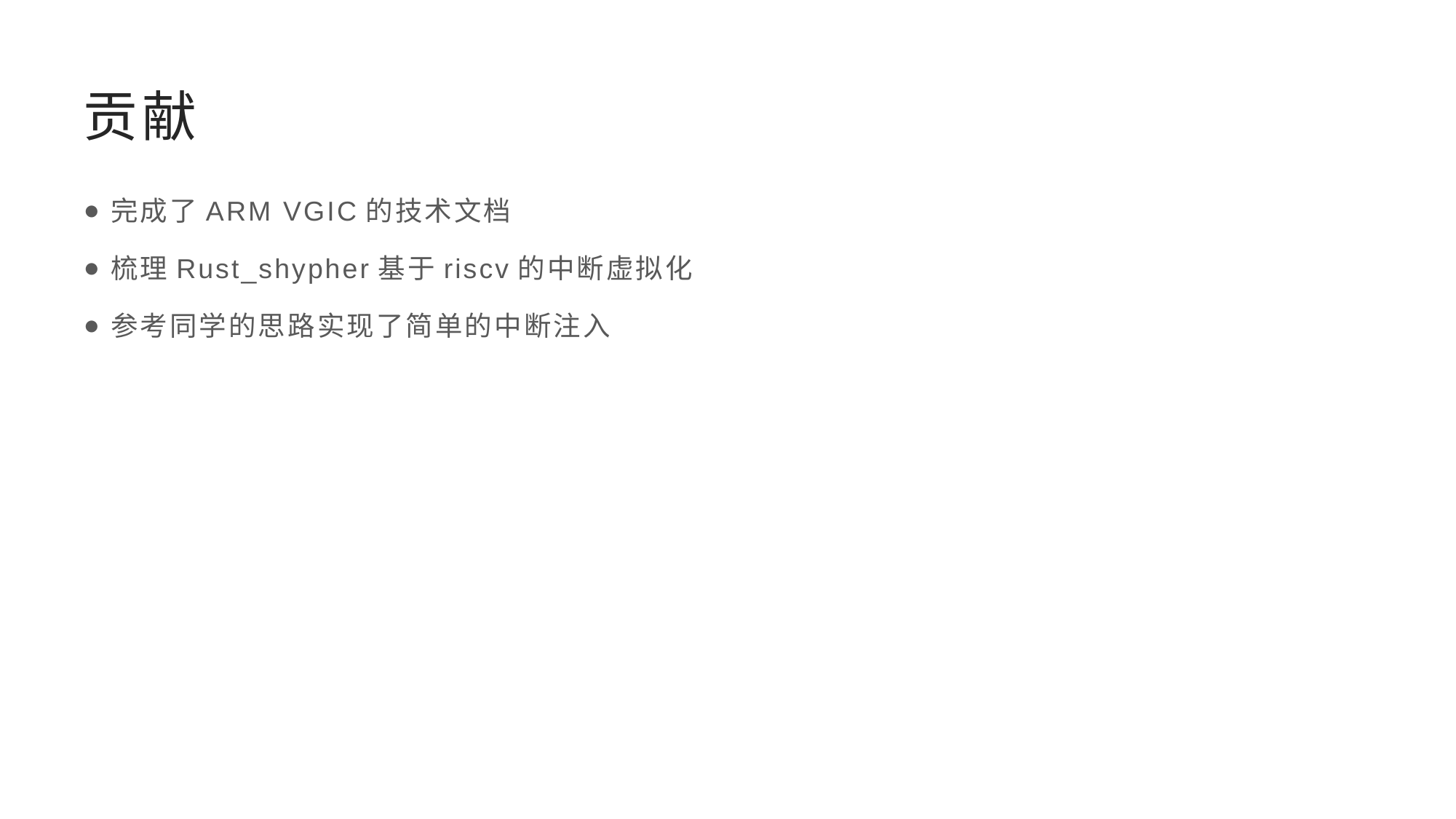

# 贡献
完成了ARM VGIC的技术文档
梳理Rust_shypher基于riscv的中断虚拟化
参考同学的思路实现了简单的中断注入